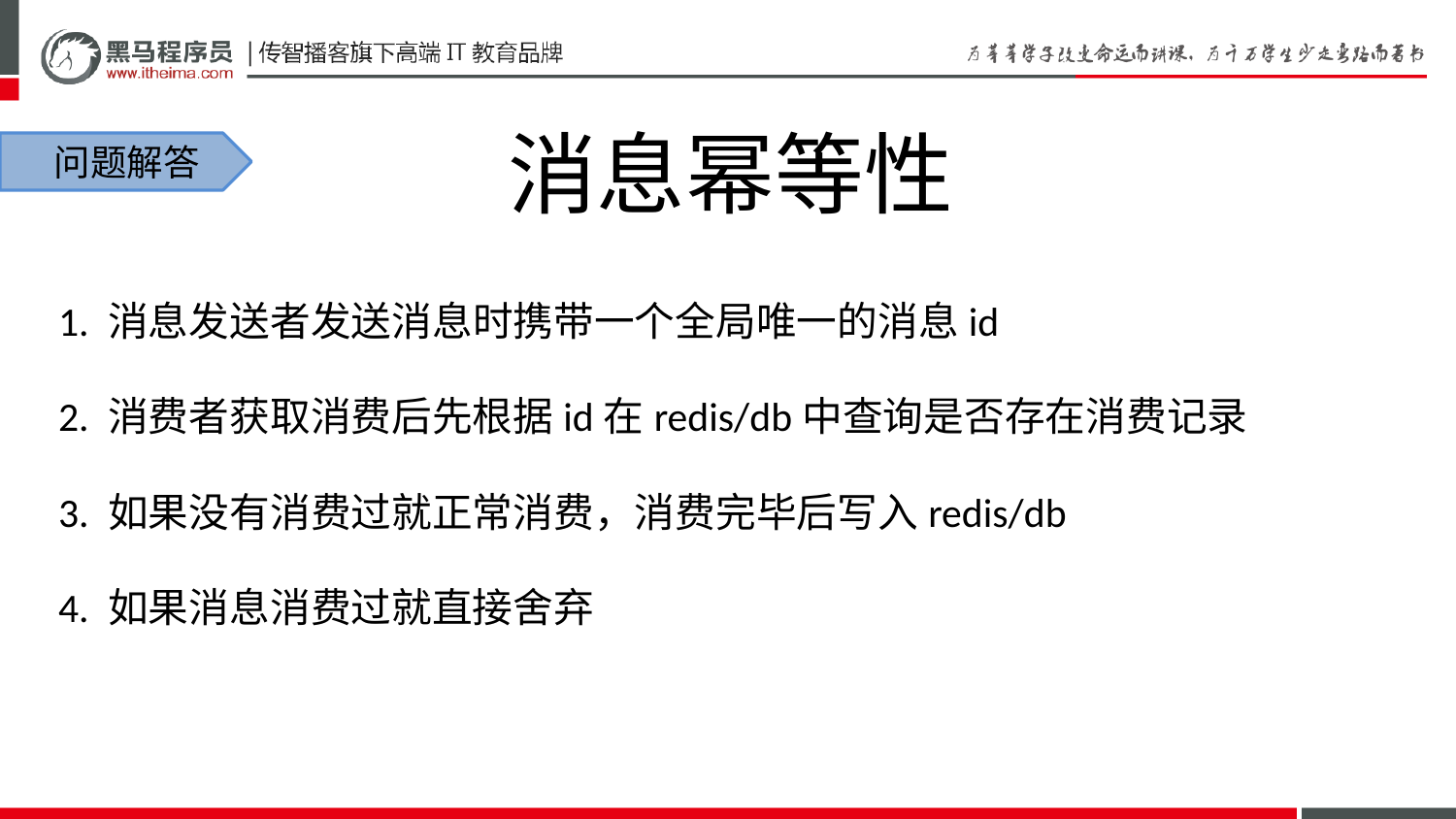

# 消息幂等性
 问题解答
1. 消息发送者发送消息时携带一个全局唯一的消息id
2. 消费者获取消费后先根据id在redis/db中查询是否存在消费记录
3. 如果没有消费过就正常消费，消费完毕后写入redis/db
4. 如果消息消费过就直接舍弃